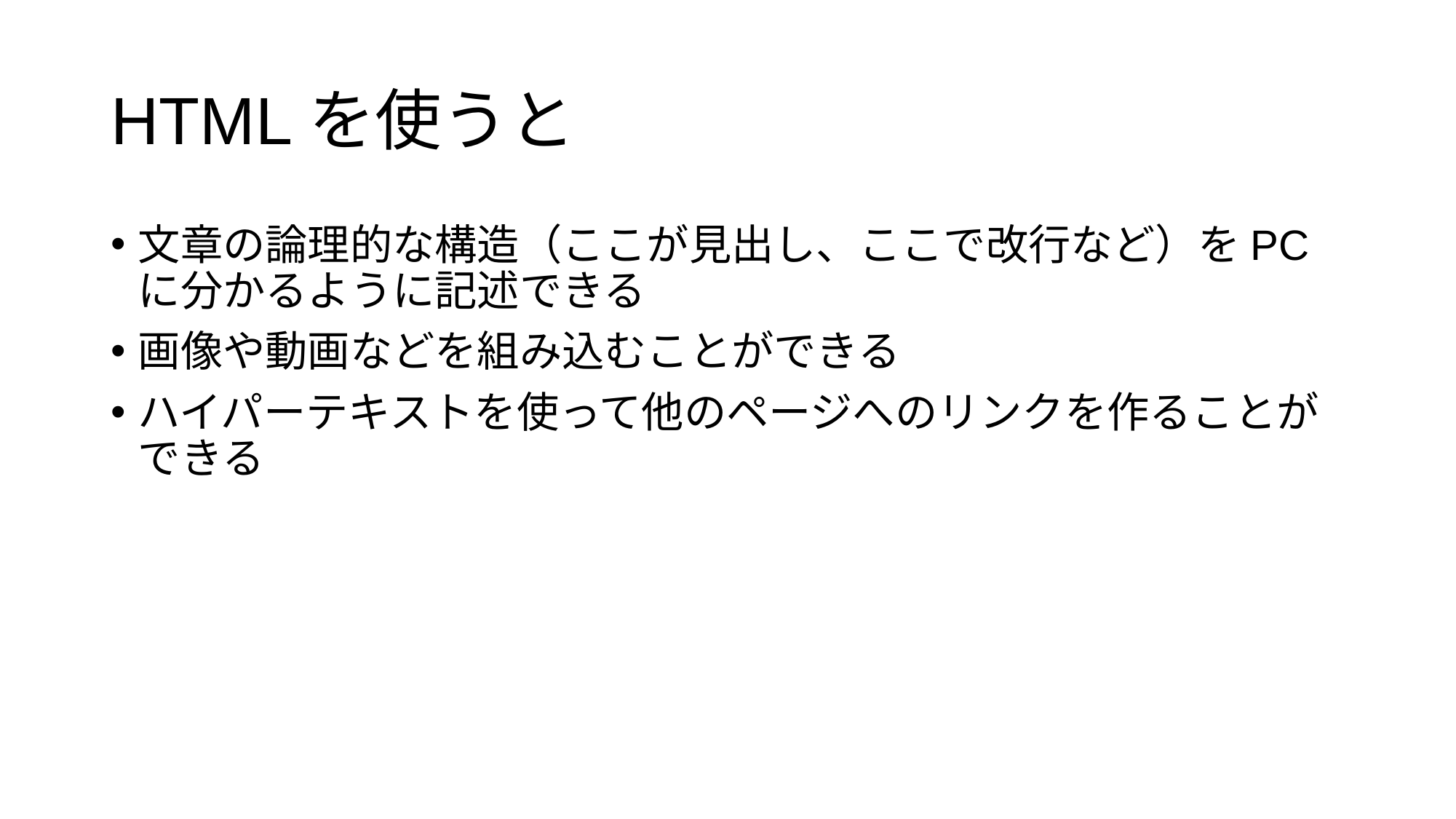

# HTMLを使うと
文章の論理的な構造（ここが見出し、ここで改行など）をPCに分かるように記述できる
画像や動画などを組み込むことができる
ハイパーテキストを使って他のページへのリンクを作ることができる